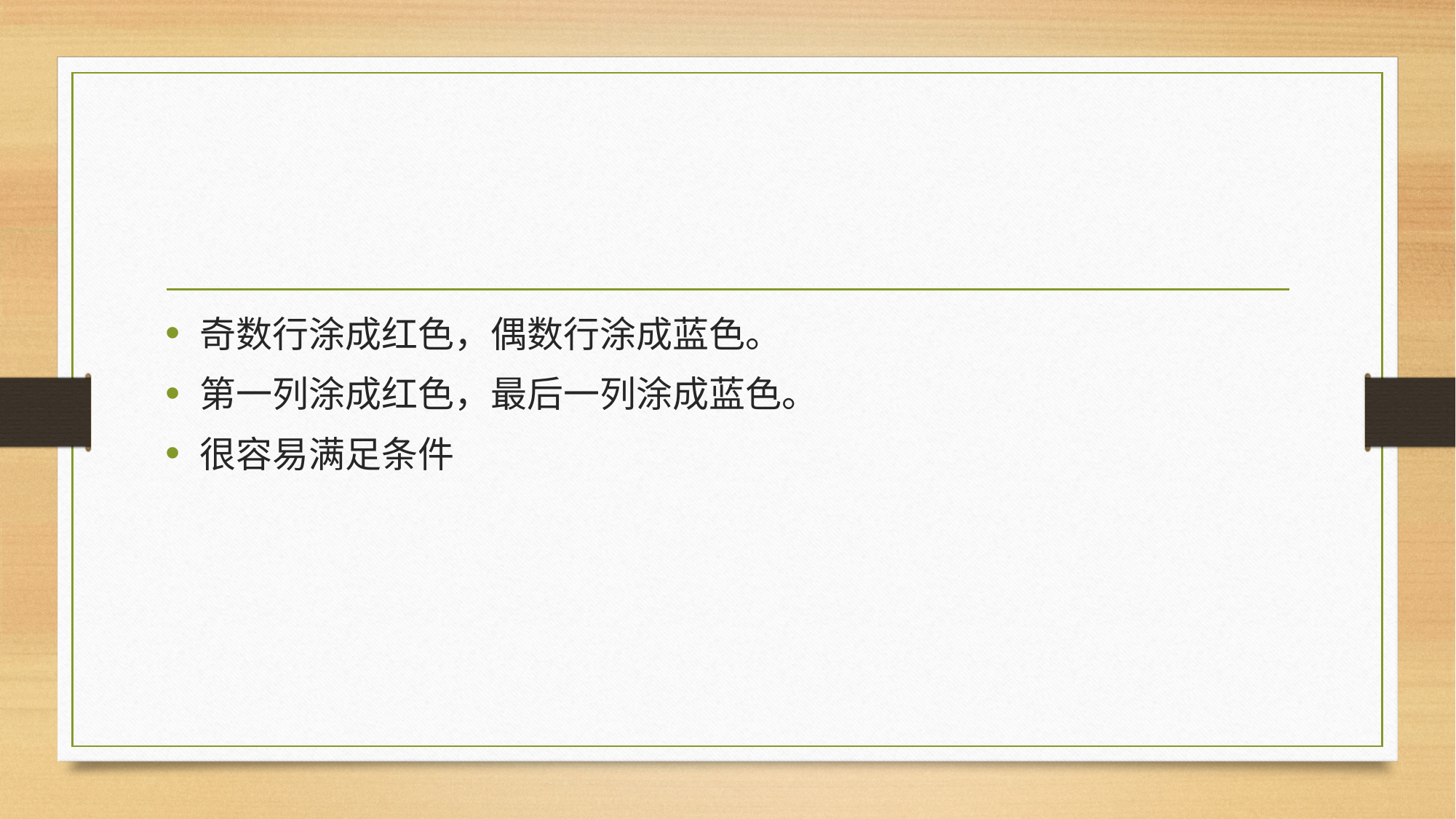

#
奇数行涂成红色，偶数行涂成蓝色。
第一列涂成红色，最后一列涂成蓝色。
很容易满足条件